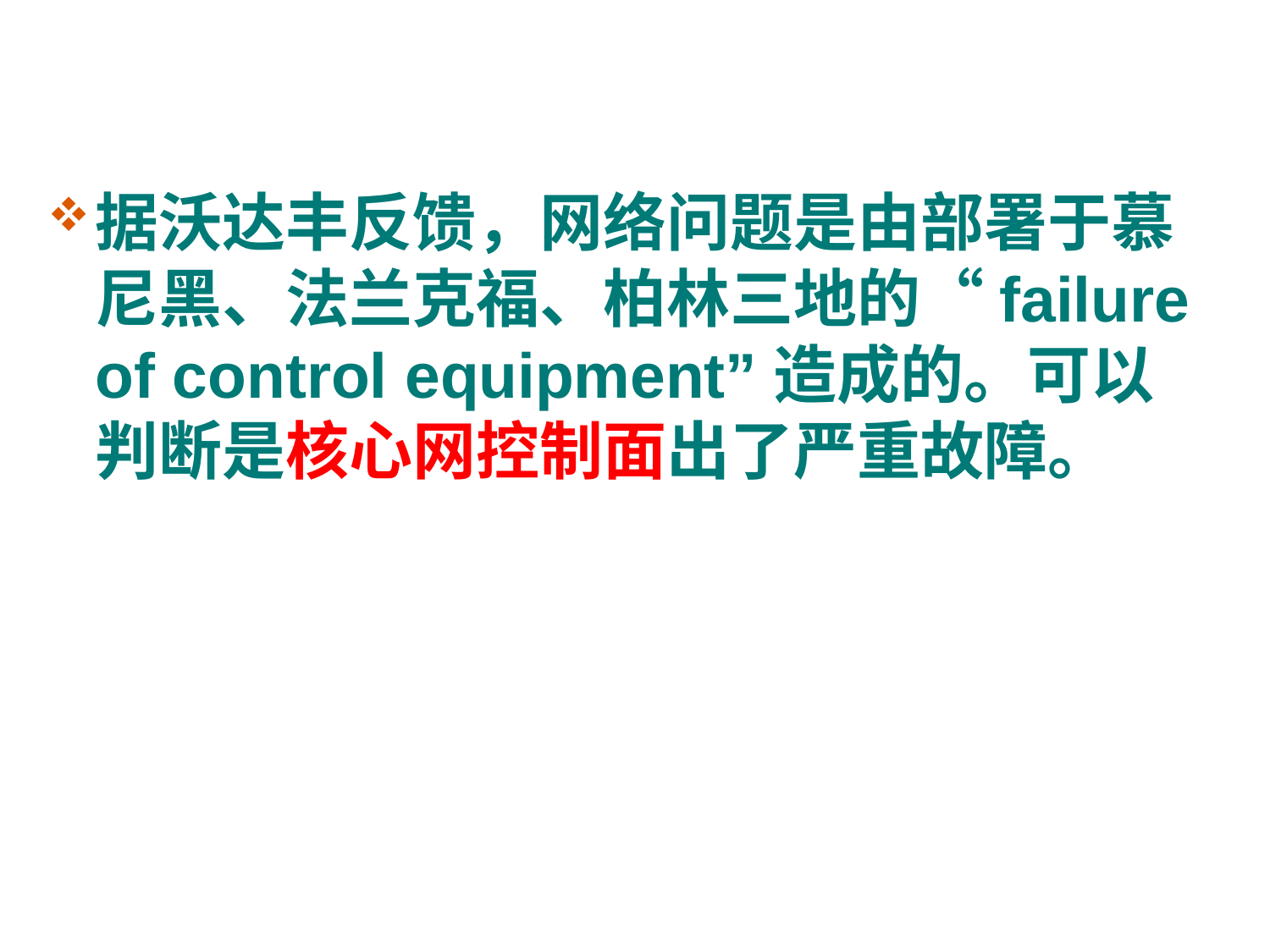

#
据沃达丰反馈，网络问题是由部署于慕尼黑、法兰克福、柏林三地的“failure of control equipment”造成的。可以判断是核心网控制面出了严重故障。